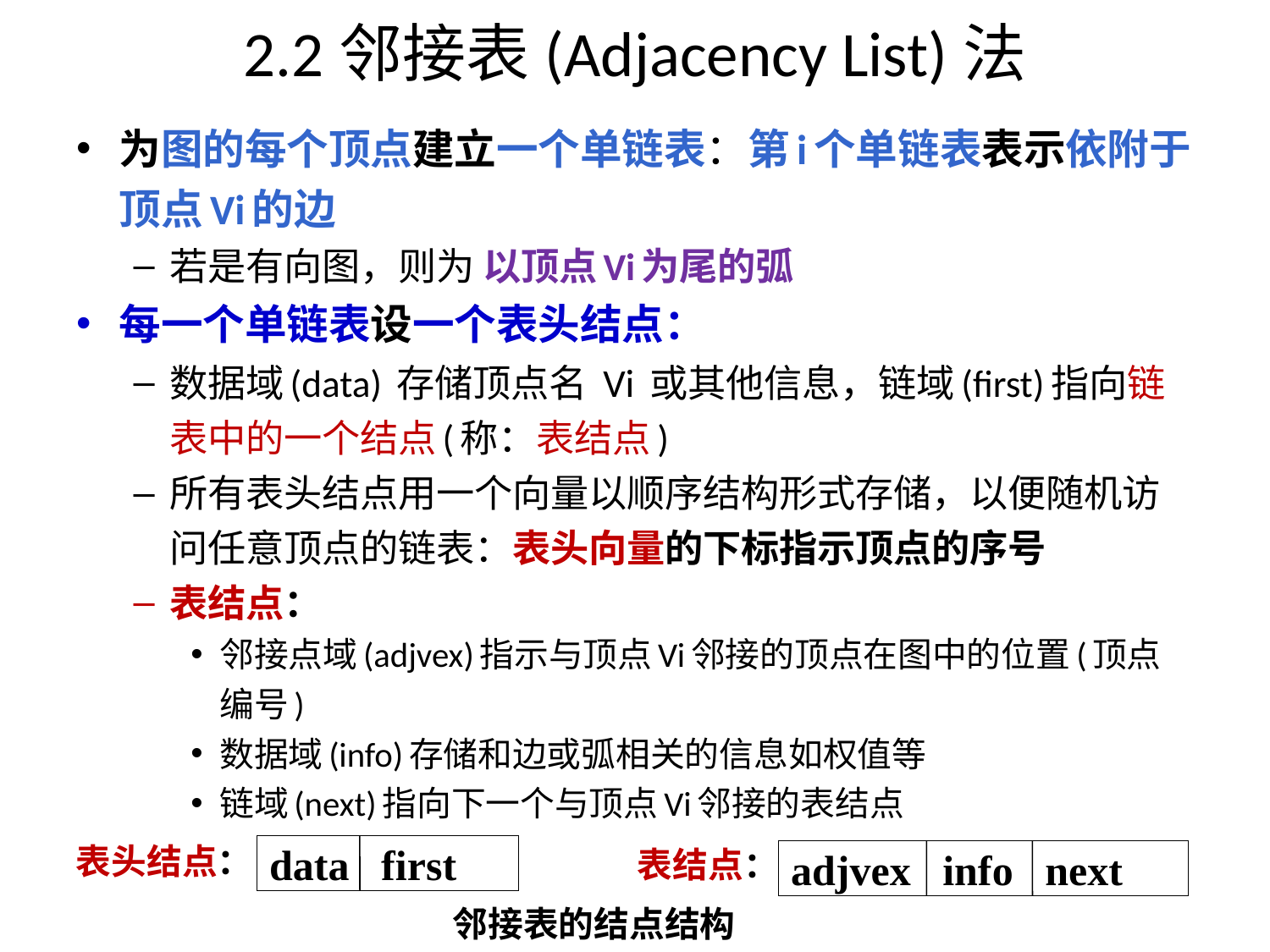

# 2.2邻接表(Adjacency List)法
为图的每个顶点建立一个单链表：第i个单链表表示依附于顶点Vi的边
若是有向图，则为 以顶点Vi为尾的弧
每一个单链表设一个表头结点：
数据域(data) 存储顶点名 Vi 或其他信息，链域(first)指向链表中的一个结点(称：表结点)
所有表头结点用一个向量以顺序结构形式存储，以便随机访问任意顶点的链表：表头向量的下标指示顶点的序号
表结点：
邻接点域(adjvex)指示与顶点Vi邻接的顶点在图中的位置(顶点编号)
数据域(info)存储和边或弧相关的信息如权值等
链域(next)指向下一个与顶点Vi邻接的表结点

表头结点：
data   first

表结点：
adjvex   info   next

邻接表的结点结构